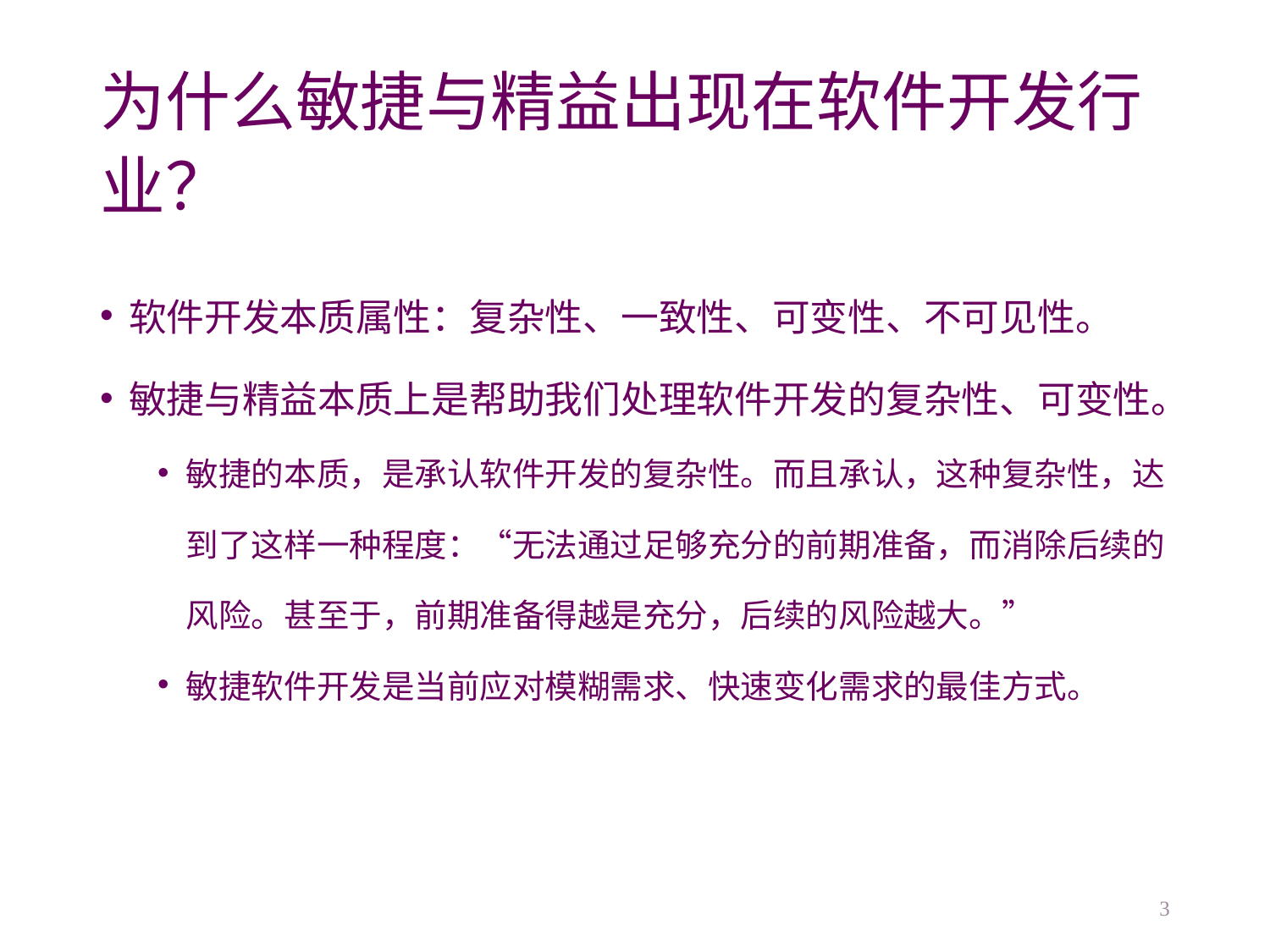

# 为什么敏捷与精益出现在软件开发行业？
软件开发本质属性：复杂性、一致性、可变性、不可见性。
敏捷与精益本质上是帮助我们处理软件开发的复杂性、可变性。
敏捷的本质，是承认软件开发的复杂性。而且承认，这种复杂性，达到了这样一种程度：“无法通过足够充分的前期准备，而消除后续的风险。甚至于，前期准备得越是充分，后续的风险越大。”
敏捷软件开发是当前应对模糊需求、快速变化需求的最佳方式。

3